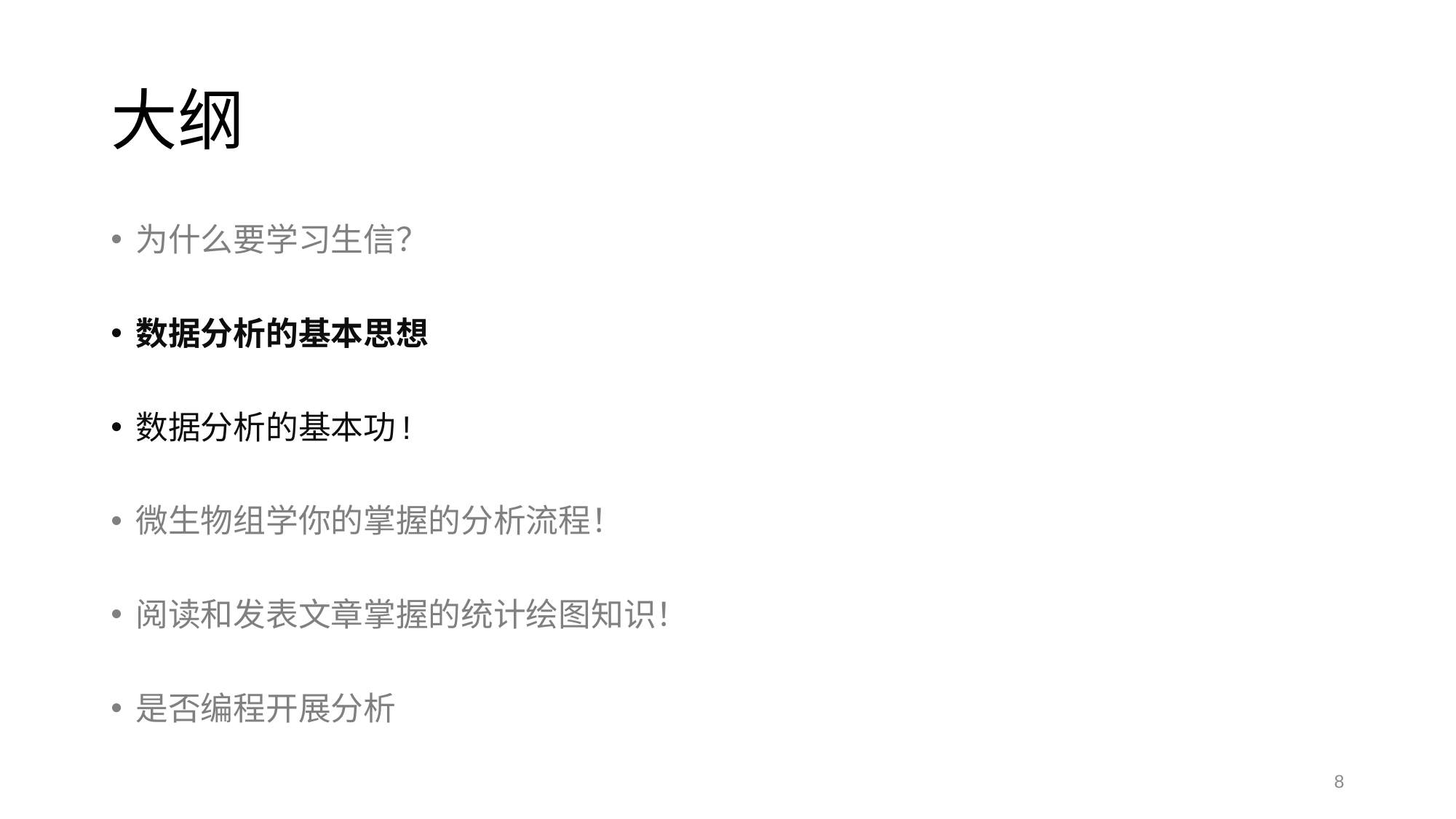

# 大纲
为什么要学习生信？

数据分析的基本思想

数据分析的基本功!

微生物组学你的掌握的分析流程！

阅读和发表文章掌握的统计绘图知识！

是否编程开展分析
8